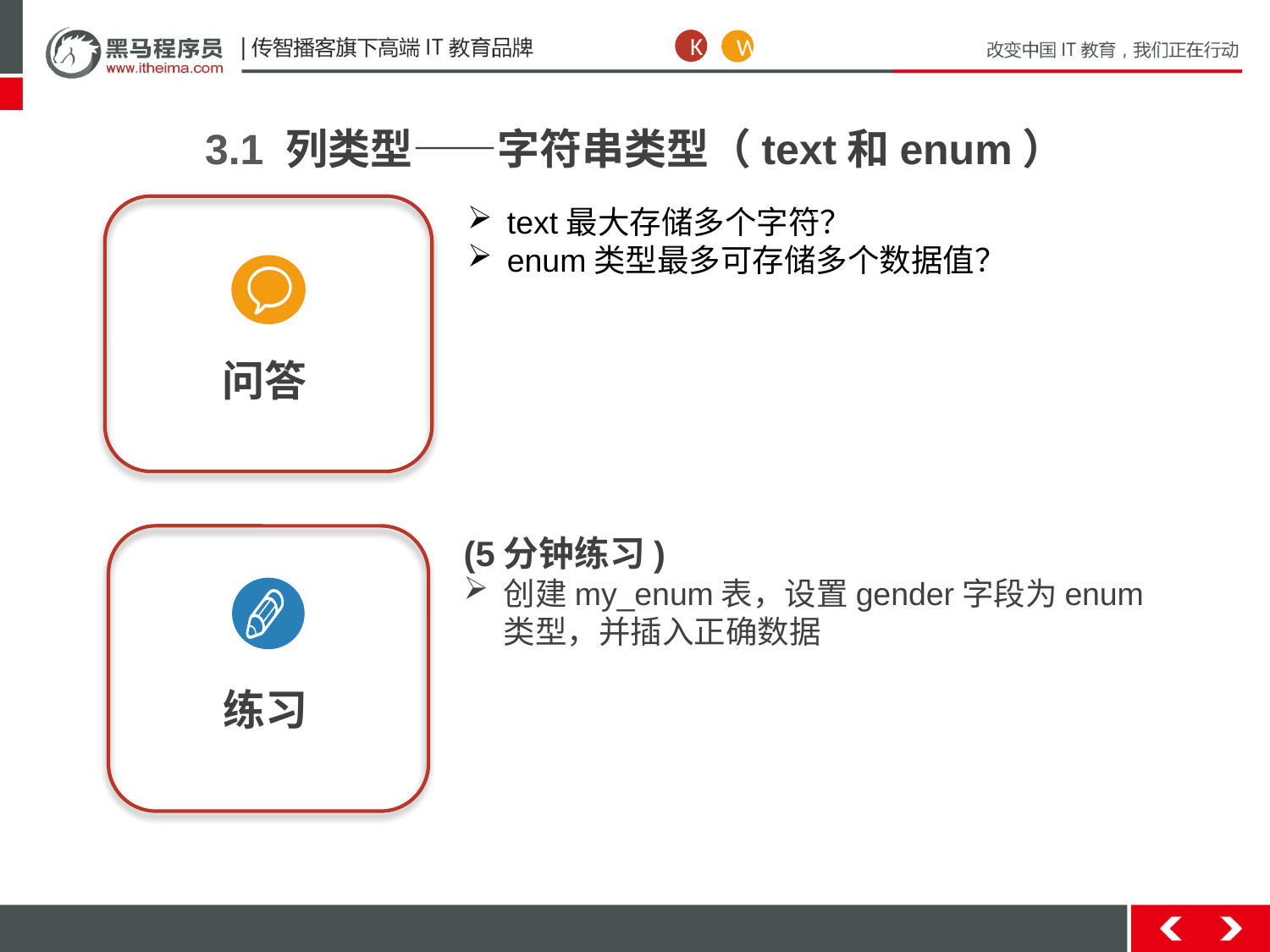

K
W
3.1 列类型——字符串类型（text和enum）

问答
text最大存储多个字符？
enum类型最多可存储多个数据值？
(5分钟练习)
创建my_enum表，设置gender字段为enum类型，并插入正确数据

练习